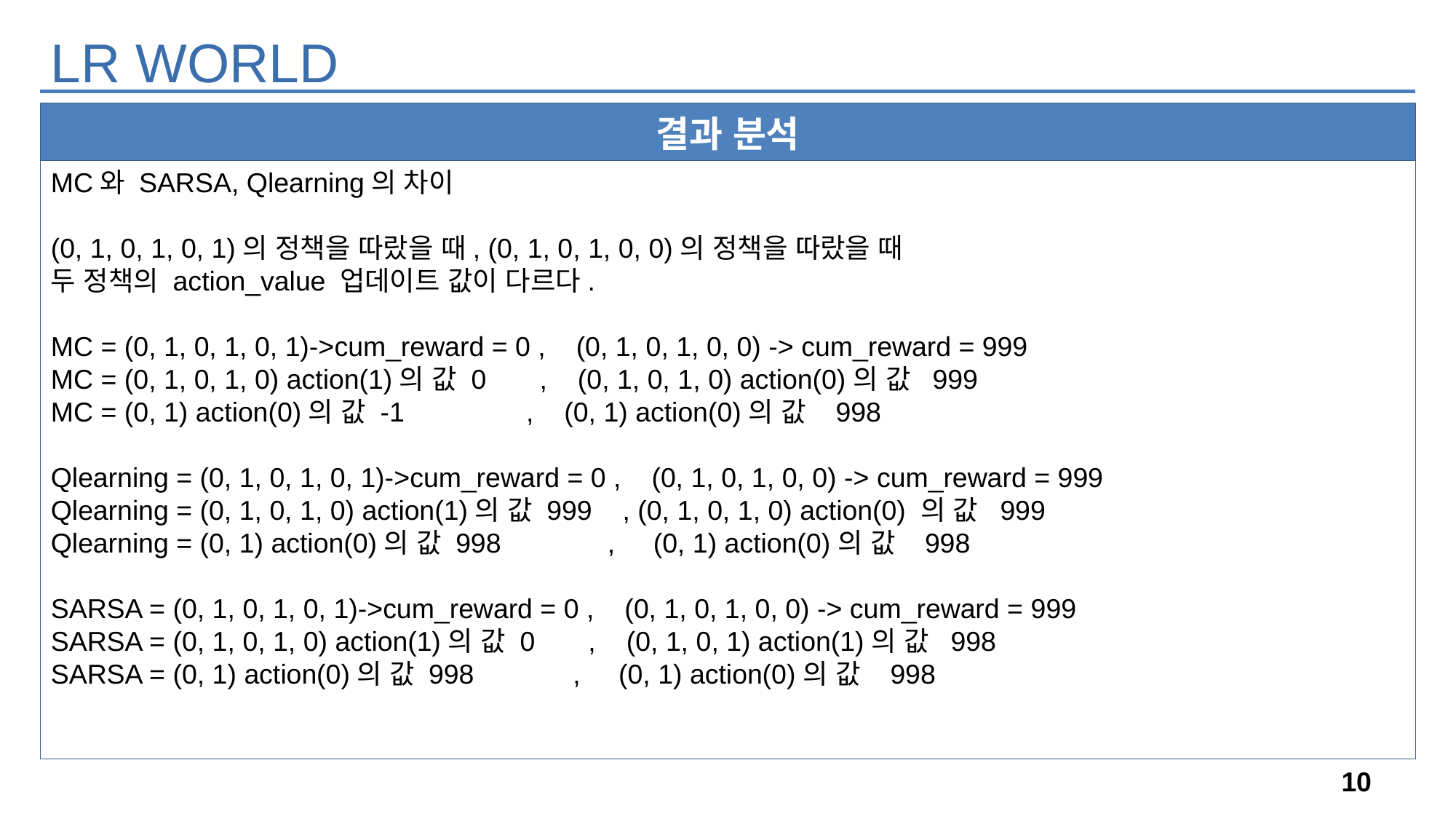

LR WORLD
결과 분석
MC와 SARSA, Qlearning의 차이

(0, 1, 0, 1, 0, 1)의 정책을 따랐을 때, (0, 1, 0, 1, 0, 0)의 정책을 따랐을 때
두 정책의 action_value 업데이트 값이 다르다.

MC = (0, 1, 0, 1, 0, 1)->cum_reward = 0 ,    (0, 1, 0, 1, 0, 0) -> cum_reward = 999
MC = (0, 1, 0, 1, 0) action(1)의 값 0       ,    (0, 1, 0, 1, 0) action(0)의 값  999
MC = (0, 1) action(0)의 값 -1                ,    (0, 1) action(0)의 값   998

Qlearning = (0, 1, 0, 1, 0, 1)->cum_reward = 0 ,    (0, 1, 0, 1, 0, 0) -> cum_reward = 999
Qlearning = (0, 1, 0, 1, 0) action(1)의 값 999    , (0, 1, 0, 1, 0) action(0) 의 값  999
Qlearning = (0, 1) action(0)의 값 998              ,     (0, 1) action(0)의 값   998

SARSA = (0, 1, 0, 1, 0, 1)->cum_reward = 0 ,    (0, 1, 0, 1, 0, 0) -> cum_reward = 999
SARSA = (0, 1, 0, 1, 0) action(1)의 값 0       ,    (0, 1, 0, 1) action(1)의 값  998
SARSA = (0, 1) action(0)의 값 998             ,     (0, 1) action(0)의 값   998

10